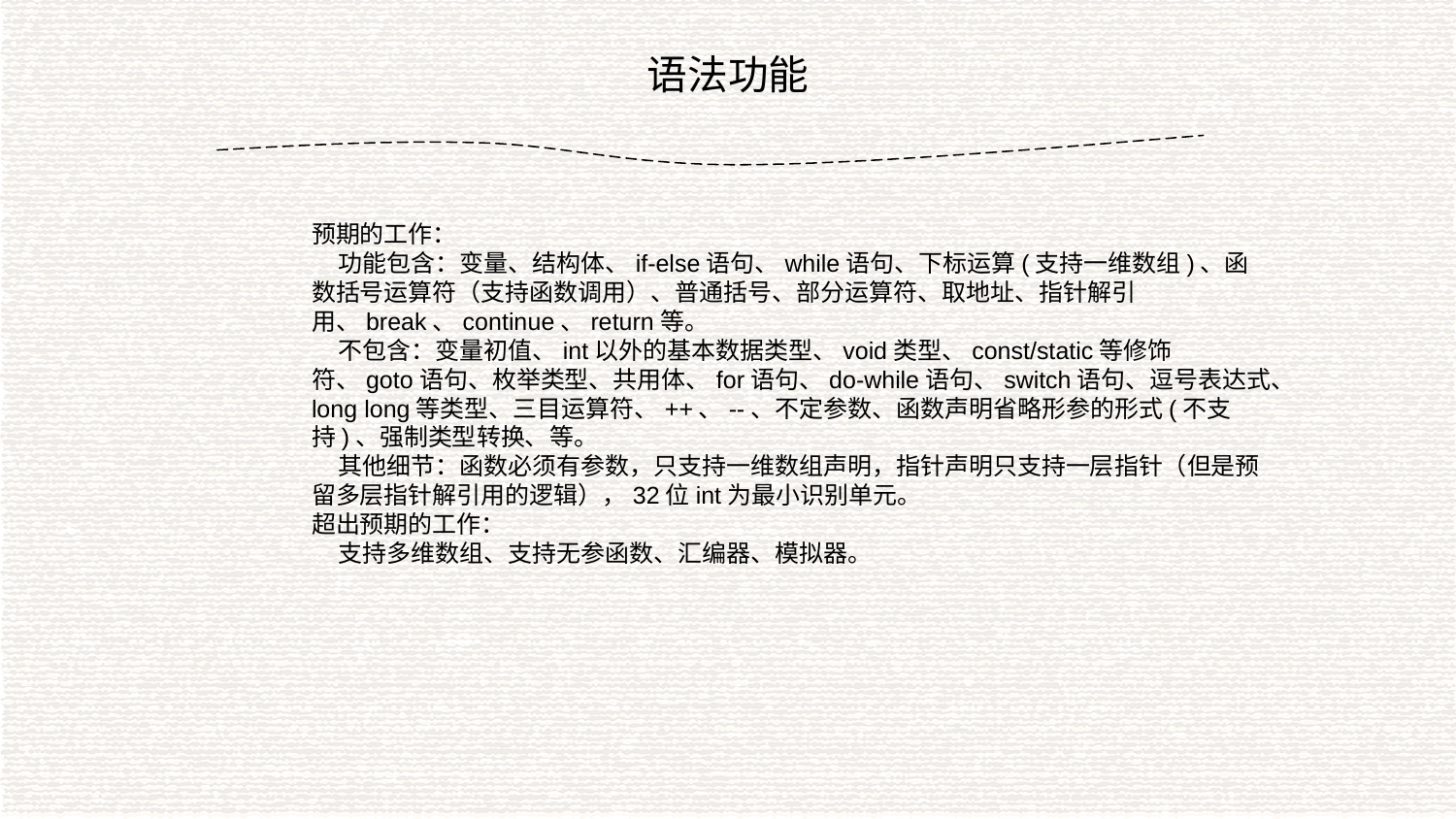

语法功能

预期的工作：
    功能包含：变量、结构体、if-else语句、while语句、下标运算(支持一维数组)、函数括号运算符（支持函数调用）、普通括号、部分运算符、取地址、指针解引用、break、continue、return等。
    不包含：变量初值、int以外的基本数据类型、void类型、const/static等修饰符、goto语句、枚举类型、共用体、for语句、do-while语句、switch语句、逗号表达式、long long等类型、三目运算符、++、--、不定参数、函数声明省略形参的形式(不支持)、强制类型转换、等。
    其他细节：函数必须有参数，只支持一维数组声明，指针声明只支持一层指针（但是预留多层指针解引用的逻辑），32位int为最小识别单元。
超出预期的工作：
    支持多维数组、支持无参函数、汇编器、模拟器。